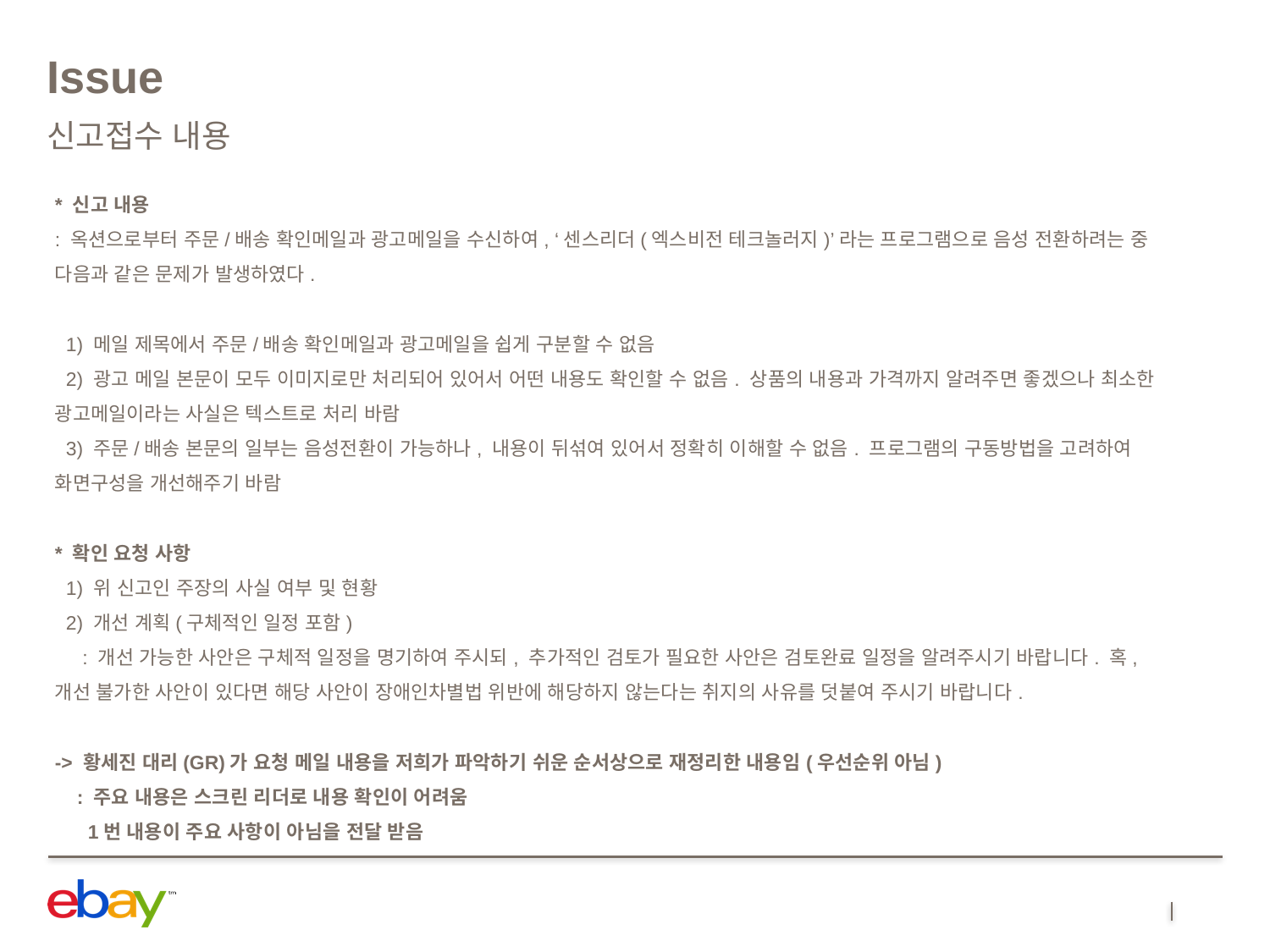

# Issue
신고접수 내용
* 신고 내용
: 옥션으로부터 주문/배송 확인메일과 광고메일을 수신하여, ‘센스리더(엑스비전 테크놀러지)’라는 프로그램으로 음성 전환하려는 중 다음과 같은 문제가 발생하였다.

  1) 메일 제목에서 주문/배송 확인메일과 광고메일을 쉽게 구분할 수 없음
  2) 광고 메일 본문이 모두 이미지로만 처리되어 있어서 어떤 내용도 확인할 수 없음. 상품의 내용과 가격까지 알려주면 좋겠으나 최소한 광고메일이라는 사실은 텍스트로 처리 바람
  3) 주문/배송 본문의 일부는 음성전환이 가능하나, 내용이 뒤섞여 있어서 정확히 이해할 수 없음. 프로그램의 구동방법을 고려하여 화면구성을 개선해주기 바람

* 확인 요청 사항
  1) 위 신고인 주장의 사실 여부 및 현황
  2) 개선 계획(구체적인 일정 포함)
     : 개선 가능한 사안은 구체적 일정을 명기하여 주시되, 추가적인 검토가 필요한 사안은 검토완료 일정을 알려주시기 바랍니다. 혹, 개선 불가한 사안이 있다면 해당 사안이 장애인차별법 위반에 해당하지 않는다는 취지의 사유를 덧붙여 주시기 바랍니다.

-> 황세진 대리(GR)가 요청 메일 내용을 저희가 파악하기 쉬운 순서상으로 재정리한 내용임(우선순위 아님)
    : 주요 내용은 스크린 리더로 내용 확인이 어려움
      1번 내용이 주요 사항이 아님을 전달 받음